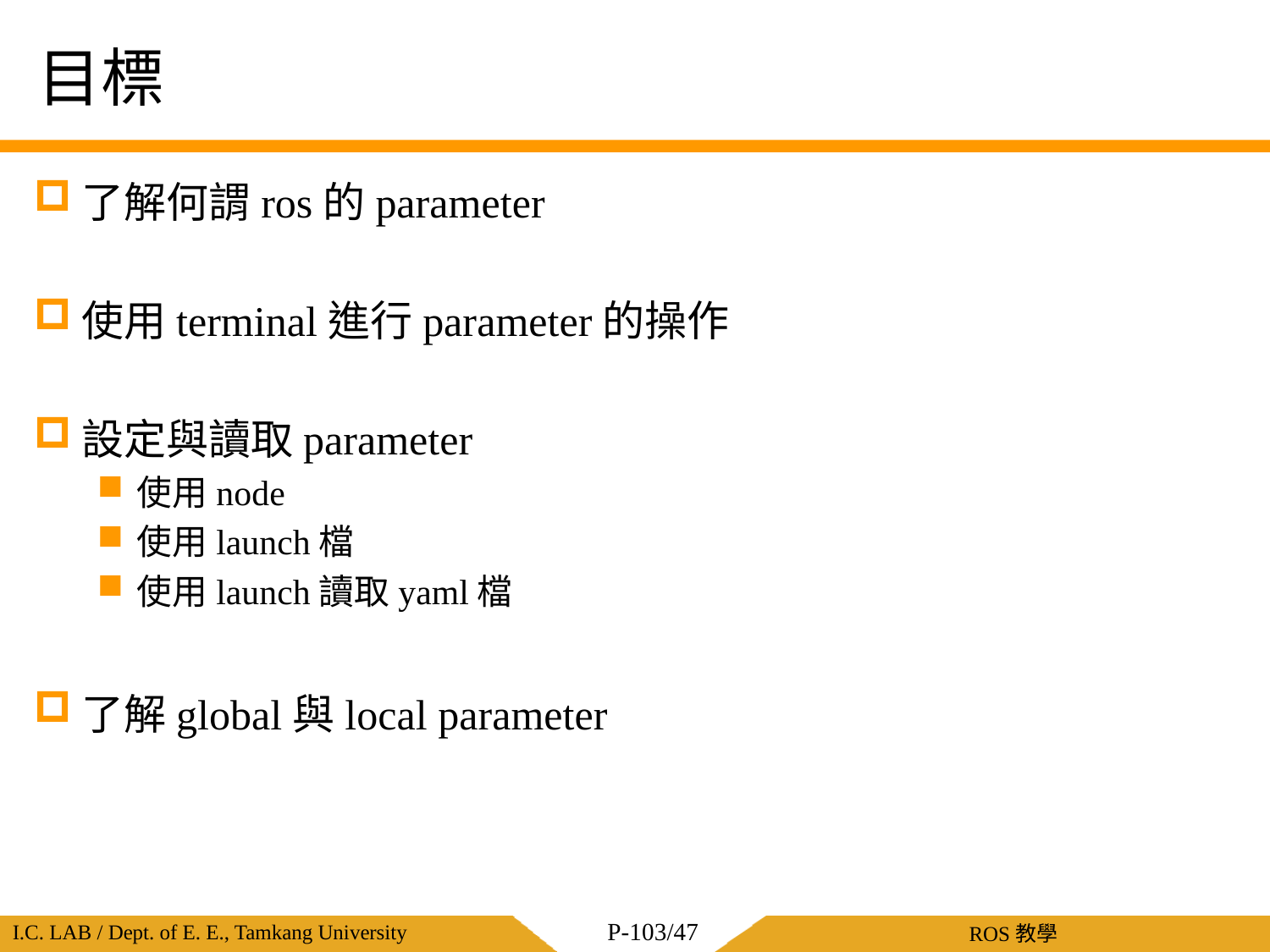

# 目標
了解何謂ros的parameter

使用terminal進行parameter的操作

設定與讀取parameter
使用node
使用launch檔
使用launch讀取yaml檔

了解global與local parameter